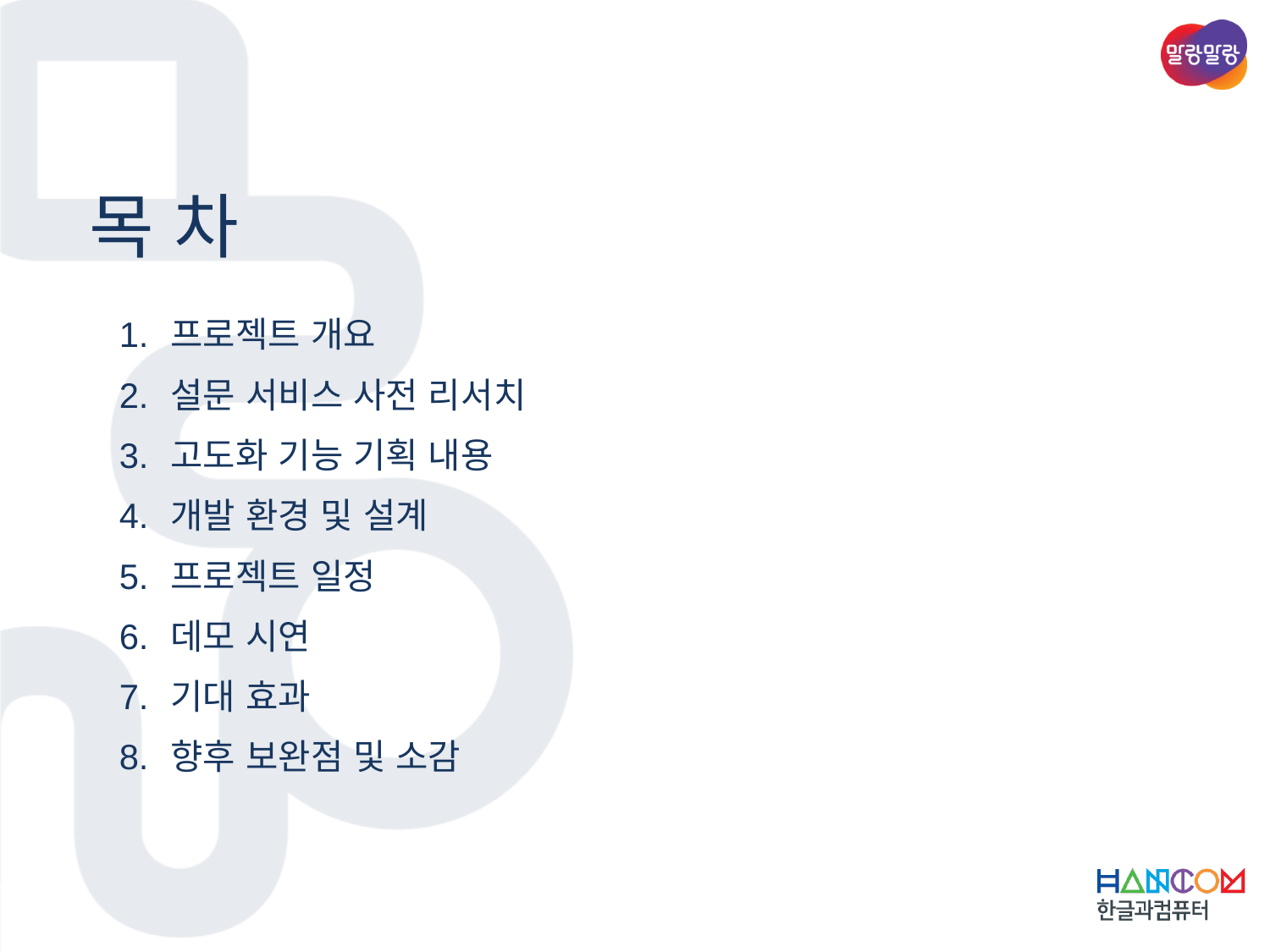

목 차
프로젝트 개요
설문 서비스 사전 리서치
고도화 기능 기획 내용
개발 환경 및 설계
프로젝트 일정
데모 시연
기대 효과
향후 보완점 및 소감